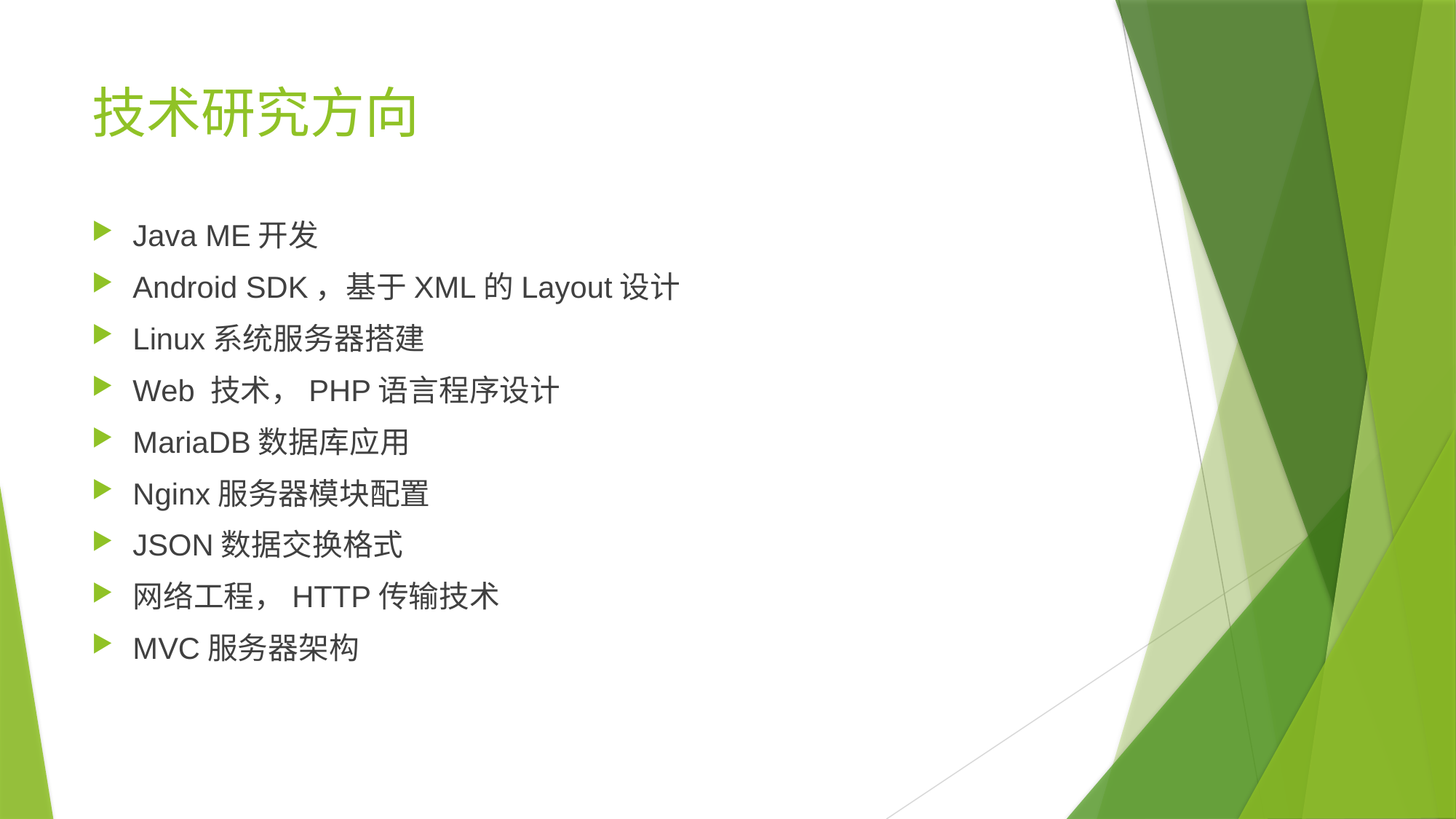

# 技术研究方向
Java ME开发
Android SDK，基于XML的Layout设计
Linux系统服务器搭建
Web 技术，PHP语言程序设计
MariaDB数据库应用
Nginx服务器模块配置
JSON数据交换格式
网络工程，HTTP传输技术
MVC服务器架构